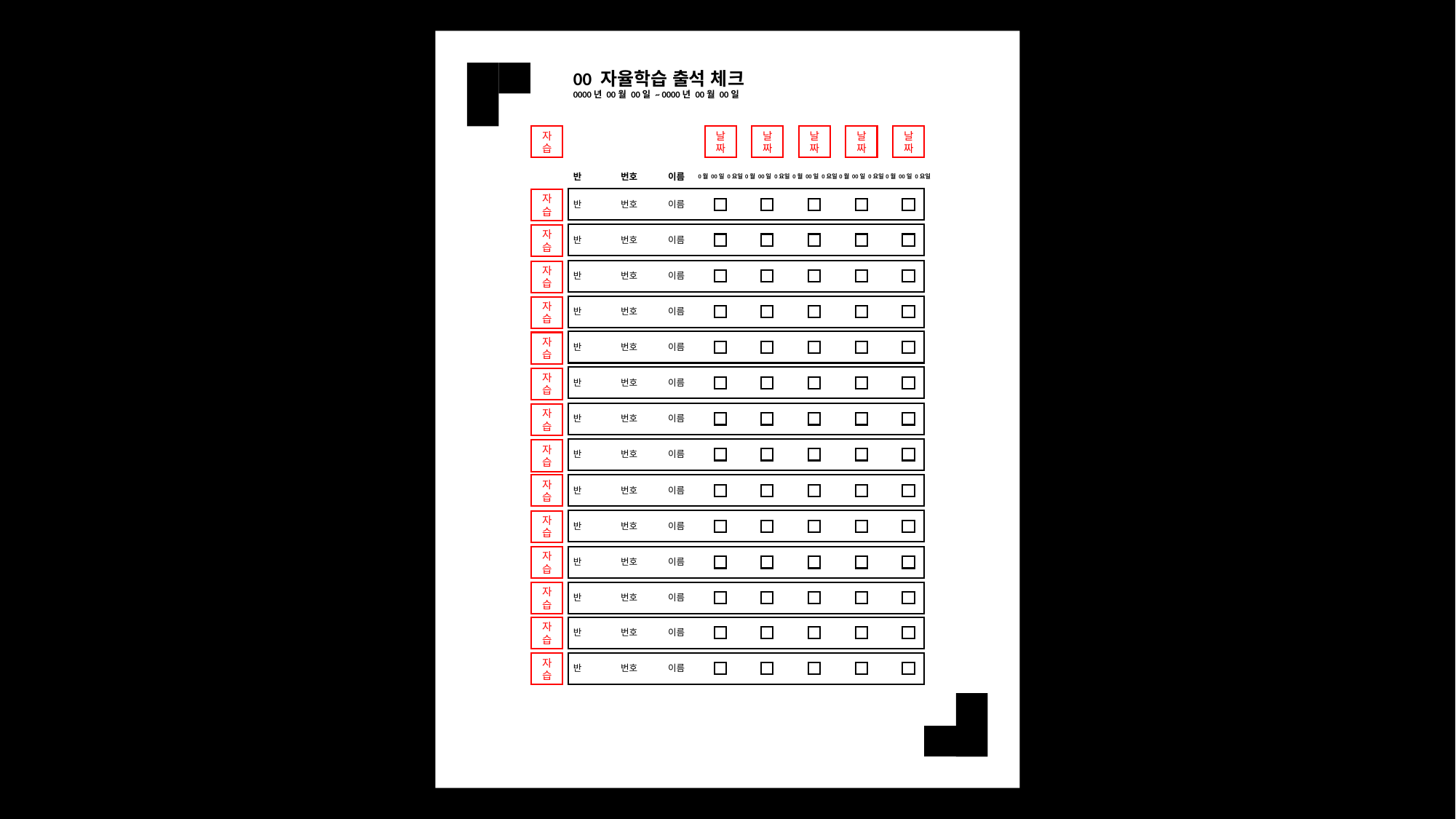

00 자율학습 출석 체크
0000년 00월 00일 ~ 0000년 00월 00일

자습
날짜
날짜
날짜
날짜
날짜
반
번호
이름
0월 00일 0요일
0월 00일 0요일
0월 00일 0요일
0월 00일 0요일
0월 00일 0요일

반
번호
이름

자습

반
번호
이름

자습

반
번호
이름

자습

반
번호
이름

자습

반
번호
이름

자습

반
번호
이름

자습

반
번호
이름

자습

반
번호
이름

자습
자습

반
번호
이름

반
번호
이름

자습

반
번호
이름

자습

반
번호
이름

자습
자습

반
번호
이름

반
번호
이름

자습